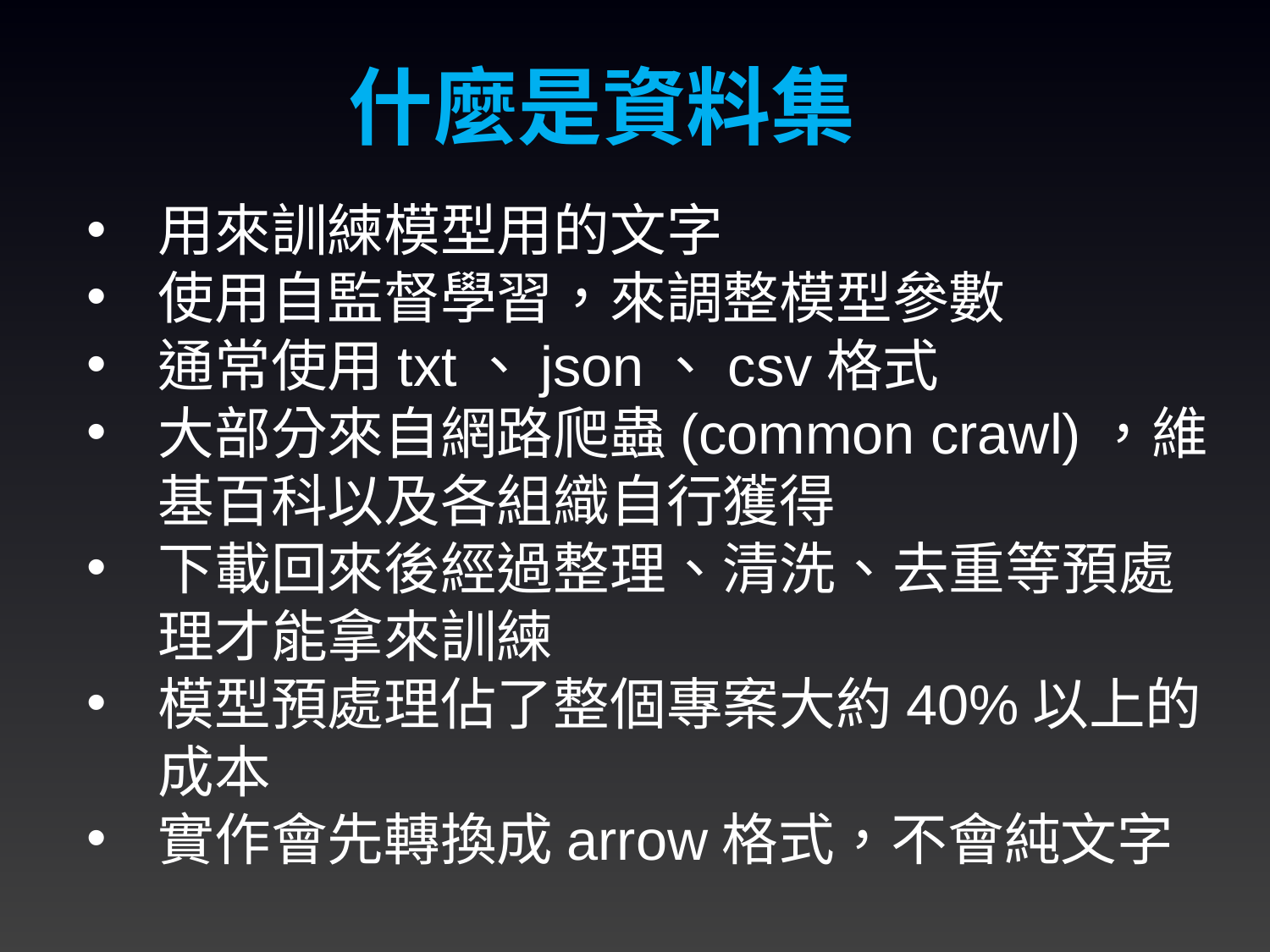

什麼是資料集
用來訓練模型用的文字
使用自監督學習，來調整模型參數
通常使用txt、json、csv格式
大部分來自網路爬蟲(common crawl)，維基百科以及各組織自行獲得
下載回來後經過整理、清洗、去重等預處理才能拿來訓練
模型預處理佔了整個專案大約40%以上的成本
實作會先轉換成arrow格式，不會純文字